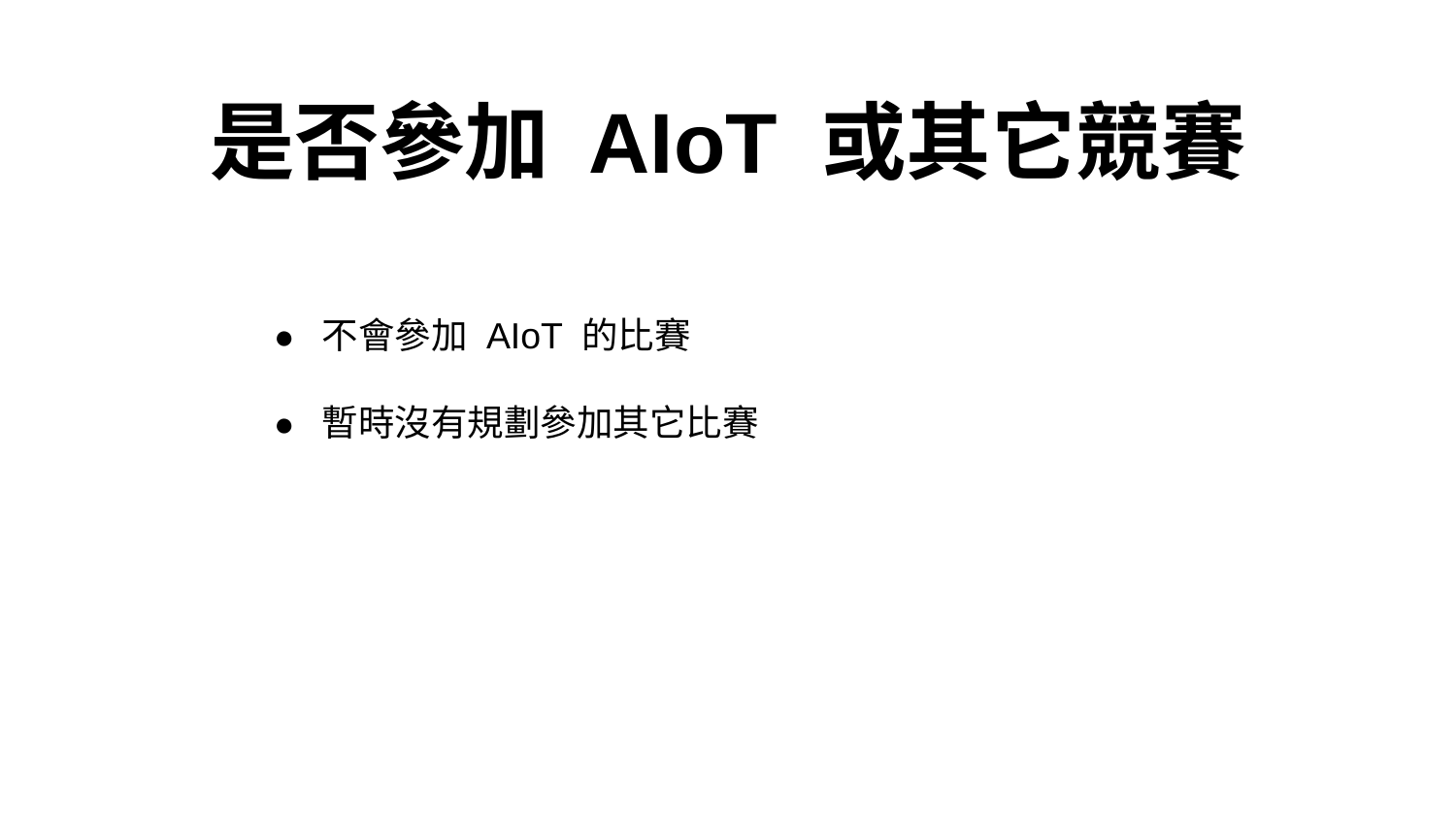

是否參加 AIoT 或其它競賽

●  不會參加 AIoT 的比賽

●  暫時沒有規劃參加其它比賽